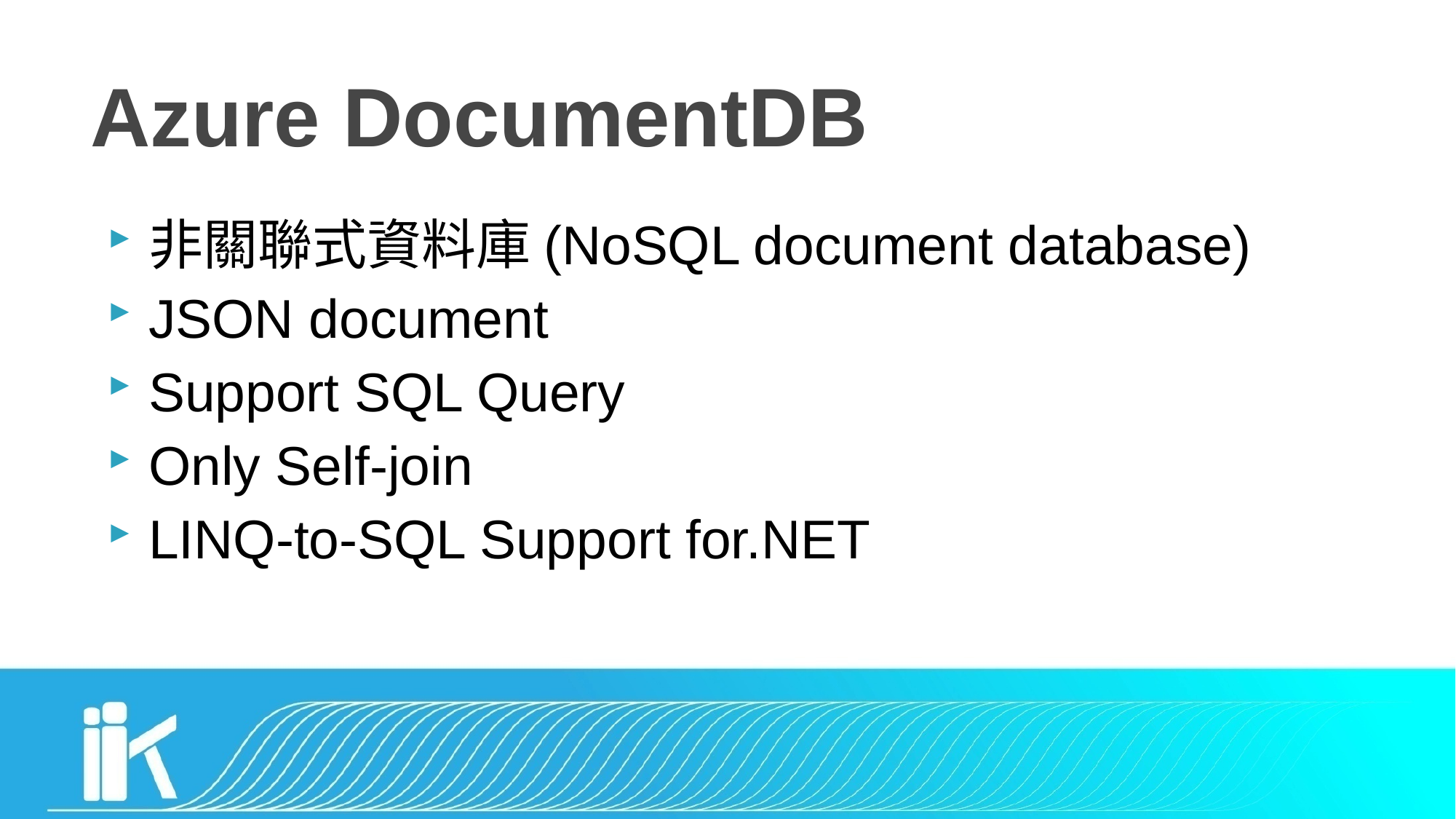

# Azure DocumentDB
非關聯式資料庫(NoSQL document database)
JSON document
Support SQL Query
Only Self-join
LINQ-to-SQL Support for.NET